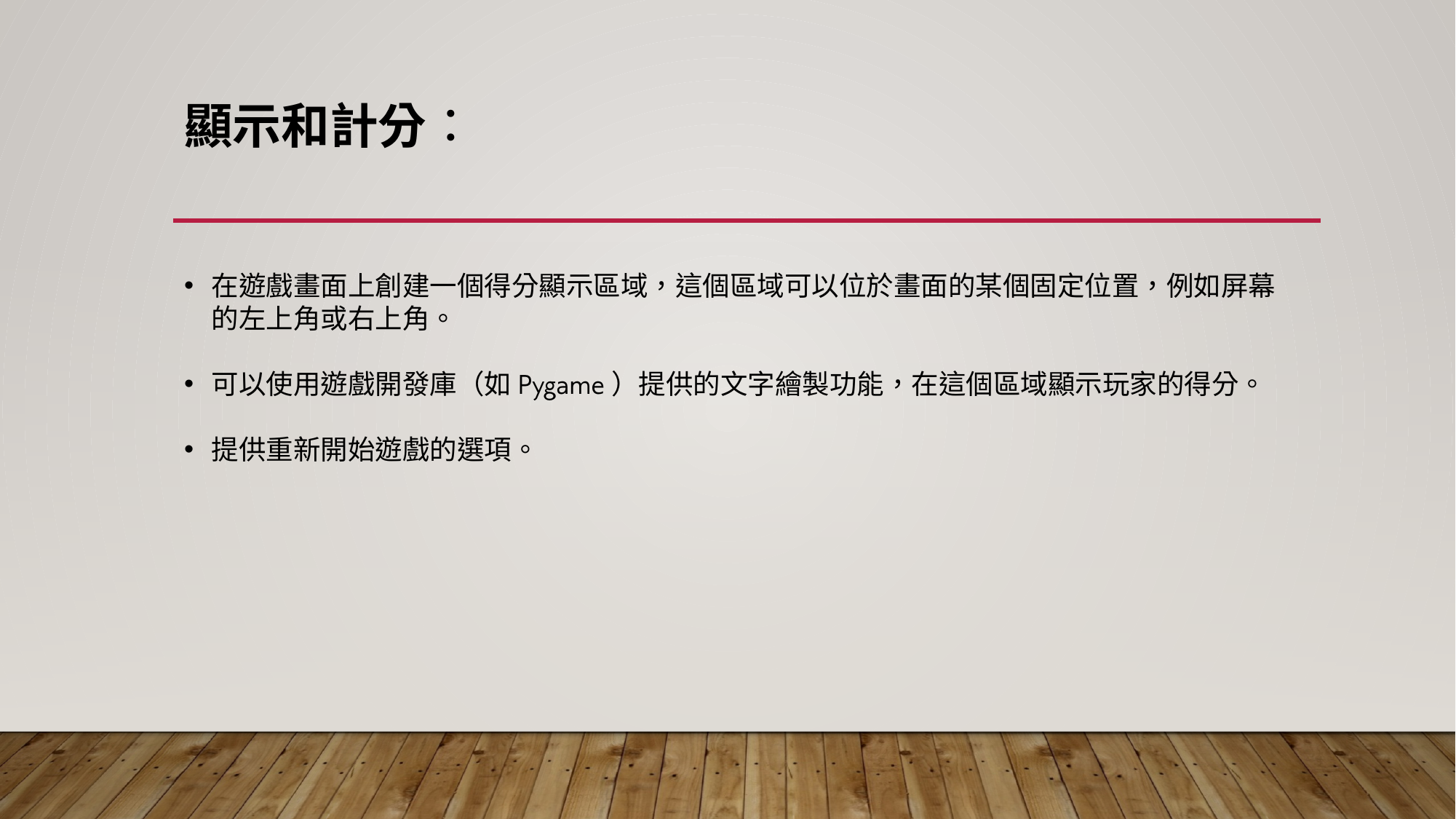

# 顯示和計分：

在遊戲畫面上創建一個得分顯示區域，這個區域可以位於畫面的某個固定位置，例如屏幕的左上角或右上角。

可以使用遊戲開發庫（如Pygame）提供的文字繪製功能，在這個區域顯示玩家的得分。

提供重新開始遊戲的選項。